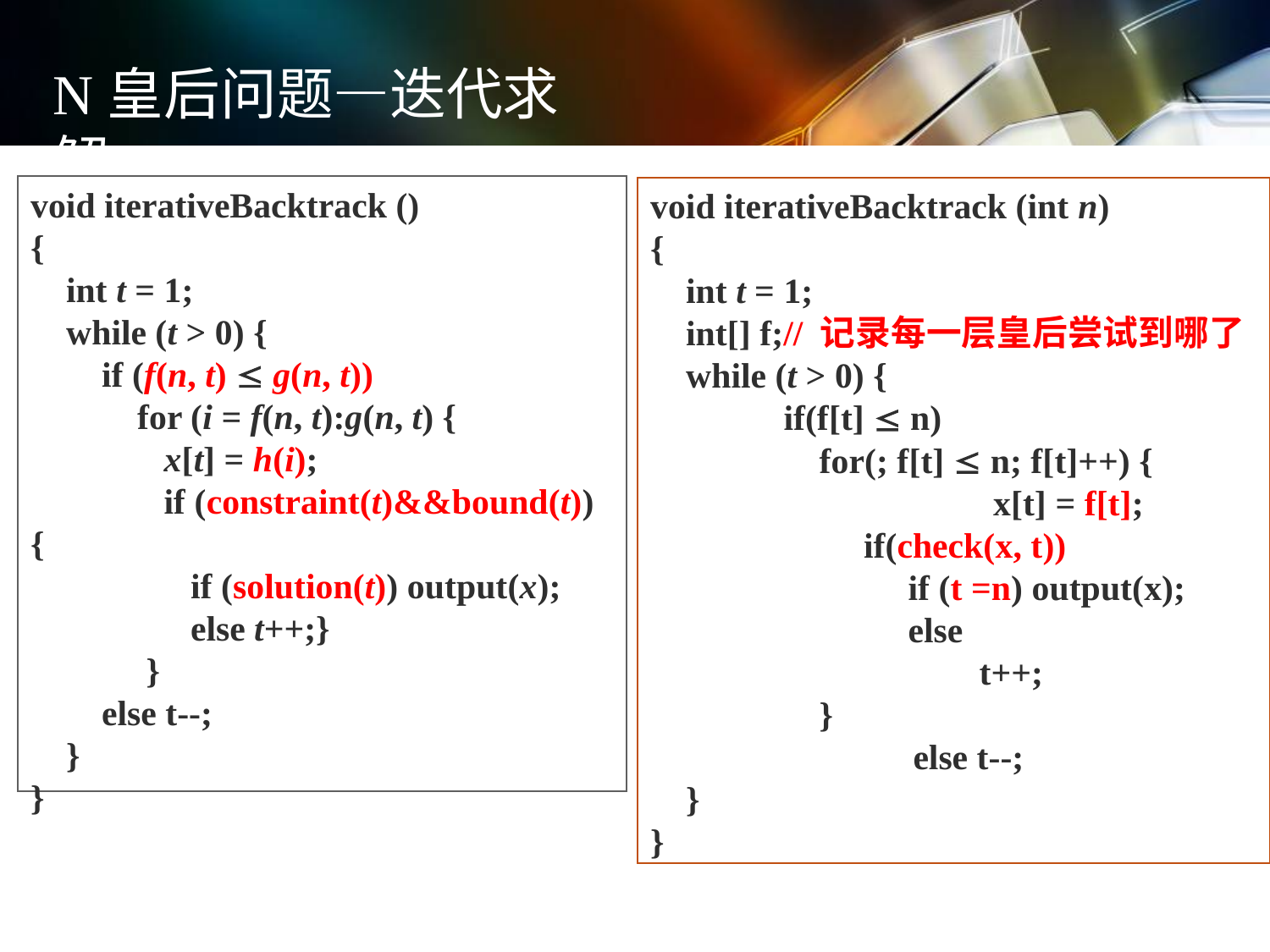

N皇后问题—迭代求解
void iterativeBacktrack ()
{
    int t = 1;
    while (t > 0) {
        if (f(n, t) ≤ g(n, t))
            for (i = f(n, t):g(n, t) {
               x[t] = h(i);
               if (constraint(t)&&bound(t)) {
                  if (solution(t)) output(x);
                  else t++;}
             }
        else t--;
    }
}
void iterativeBacktrack (int n)
{
    int t = 1;
    int[] f;// 记录每一层皇后尝试到哪了
    while (t > 0) {
               if(f[t] ≤ n)
                   for(; f[t] ≤ n; f[t]++) {
		          x[t] = f[t];
                        if(check(x, t))
                             if (t =n) output(x);
                             else
                                     t++;
                   }
		 else t--;
    }
}